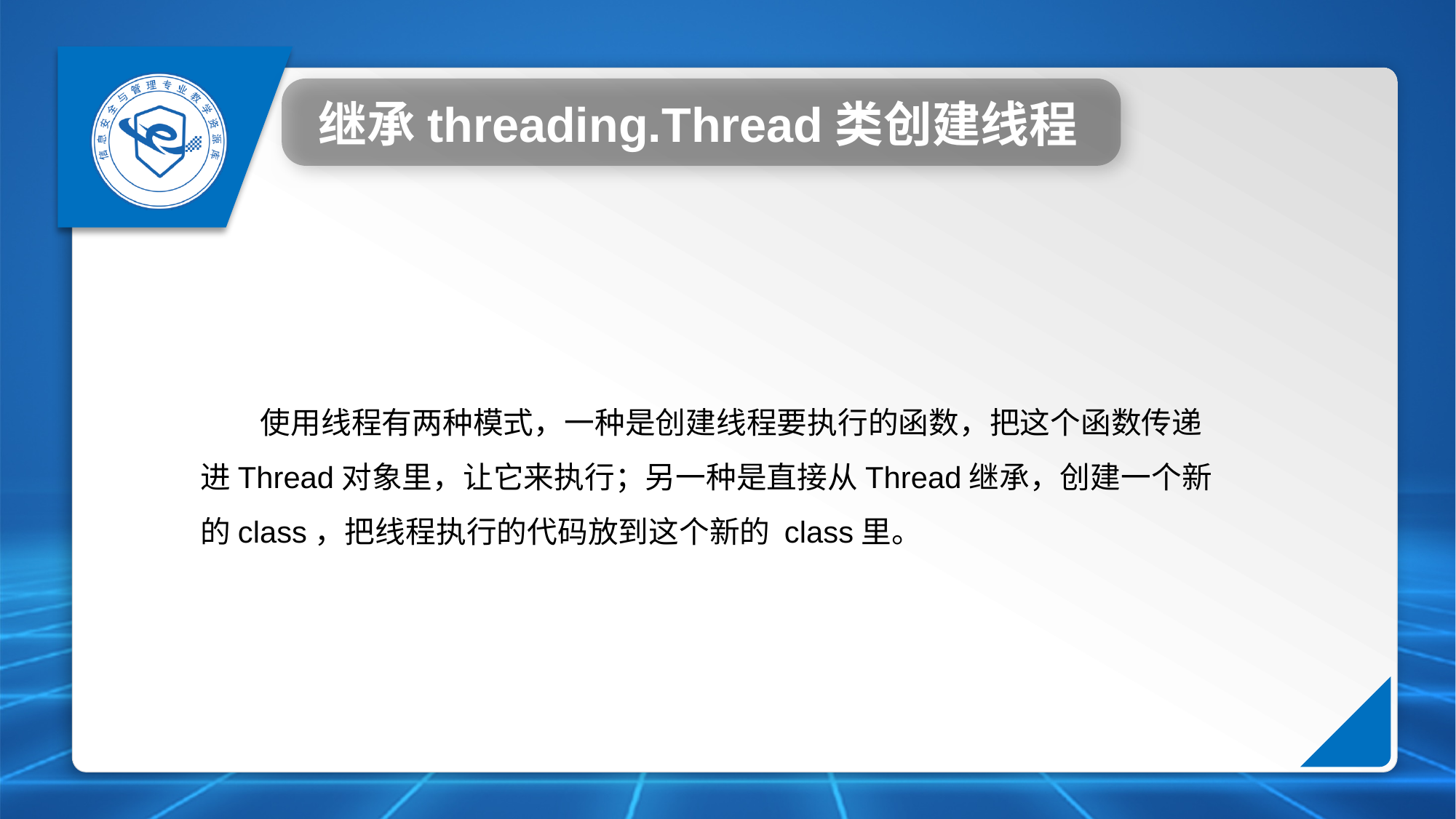

继承threading.Thread类创建线程
使用线程有两种模式，一种是创建线程要执行的函数，把这个函数传递进Thread对象里，让它来执行；另一种是直接从Thread继承，创建一个新的class，把线程执行的代码放到这个新的 class里。